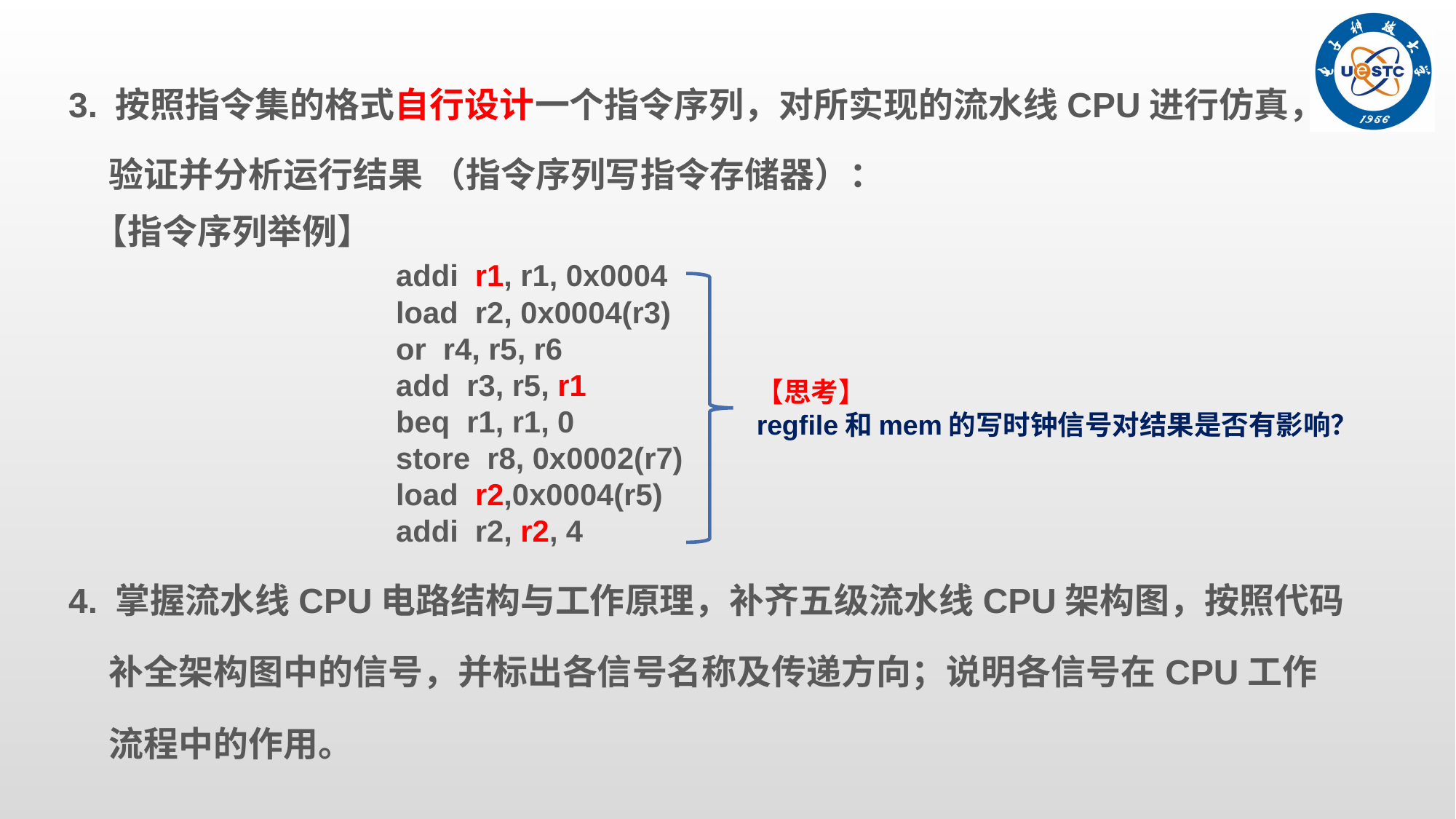

3. 按照指令集的格式自行设计一个指令序列，对所实现的流水线CPU进行仿真，
    验证并分析运行结果 （指令序列写指令存储器）：
  【指令序列举例】
			addi  r1, r1, 0x0004
			load  r2, 0x0004(r3)
			or  r4, r5, r6
			add  r3, r5, r1
			beq  r1, r1, 0
			store  r8, 0x0002(r7)
			load  r2,0x0004(r5)
			addi  r2, r2, 4
4. 掌握流水线CPU电路结构与工作原理，补齐五级流水线CPU架构图，按照代码
    补全架构图中的信号，并标出各信号名称及传递方向；说明各信号在CPU工作
    流程中的作用。

【思考】
regfile和mem的写时钟信号对结果是否有影响？